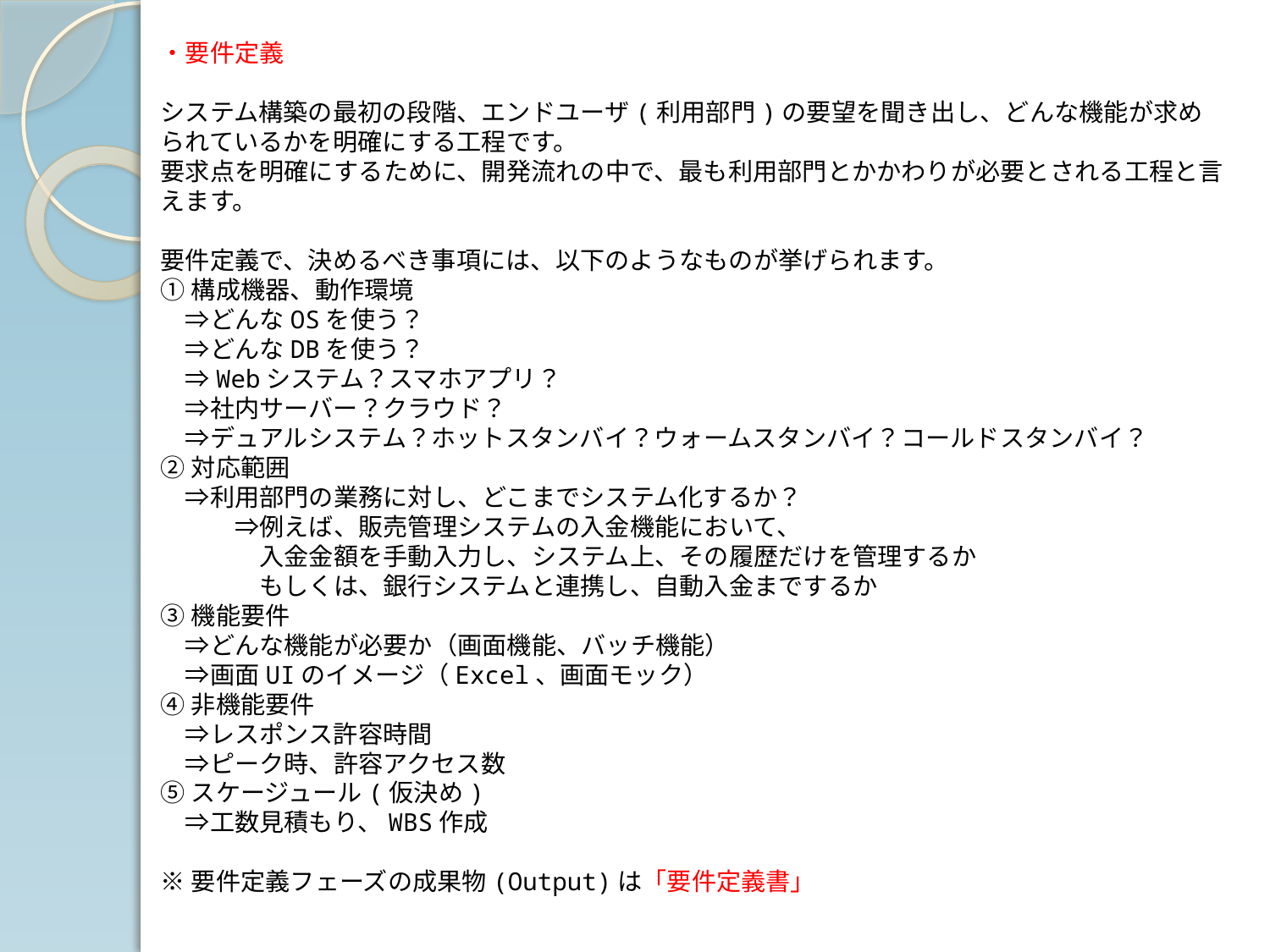

・要件定義

システム構築の最初の段階、エンドユーザ(利用部門)の要望を聞き出し、どんな機能が求められているかを明確にする工程です。
要求点を明確にするために、開発流れの中で、最も利用部門とかかわりが必要とされる工程と言えます。

要件定義で、決めるべき事項には、以下のようなものが挙げられます。
①構成機器、動作環境
　⇒どんなOSを使う？
　⇒どんなDBを使う？
　⇒Webシステム？スマホアプリ？
　⇒社内サーバー？クラウド？
　⇒デュアルシステム？ホットスタンバイ？ウォームスタンバイ？コールドスタンバイ？
②対応範囲
　⇒利用部門の業務に対し、どこまでシステム化するか？
　　　⇒例えば、販売管理システムの入金機能において、
　　　　入金金額を手動入力し、システム上、その履歴だけを管理するか
　　　　もしくは、銀行システムと連携し、自動入金までするか
③機能要件
　⇒どんな機能が必要か（画面機能、バッチ機能）
　⇒画面UIのイメージ（Excel、画面モック）
④非機能要件
　⇒レスポンス許容時間
　⇒ピーク時、許容アクセス数
⑤スケージュール(仮決め)
　⇒工数見積もり、WBS作成

※要件定義フェーズの成果物(Output)は「要件定義書」